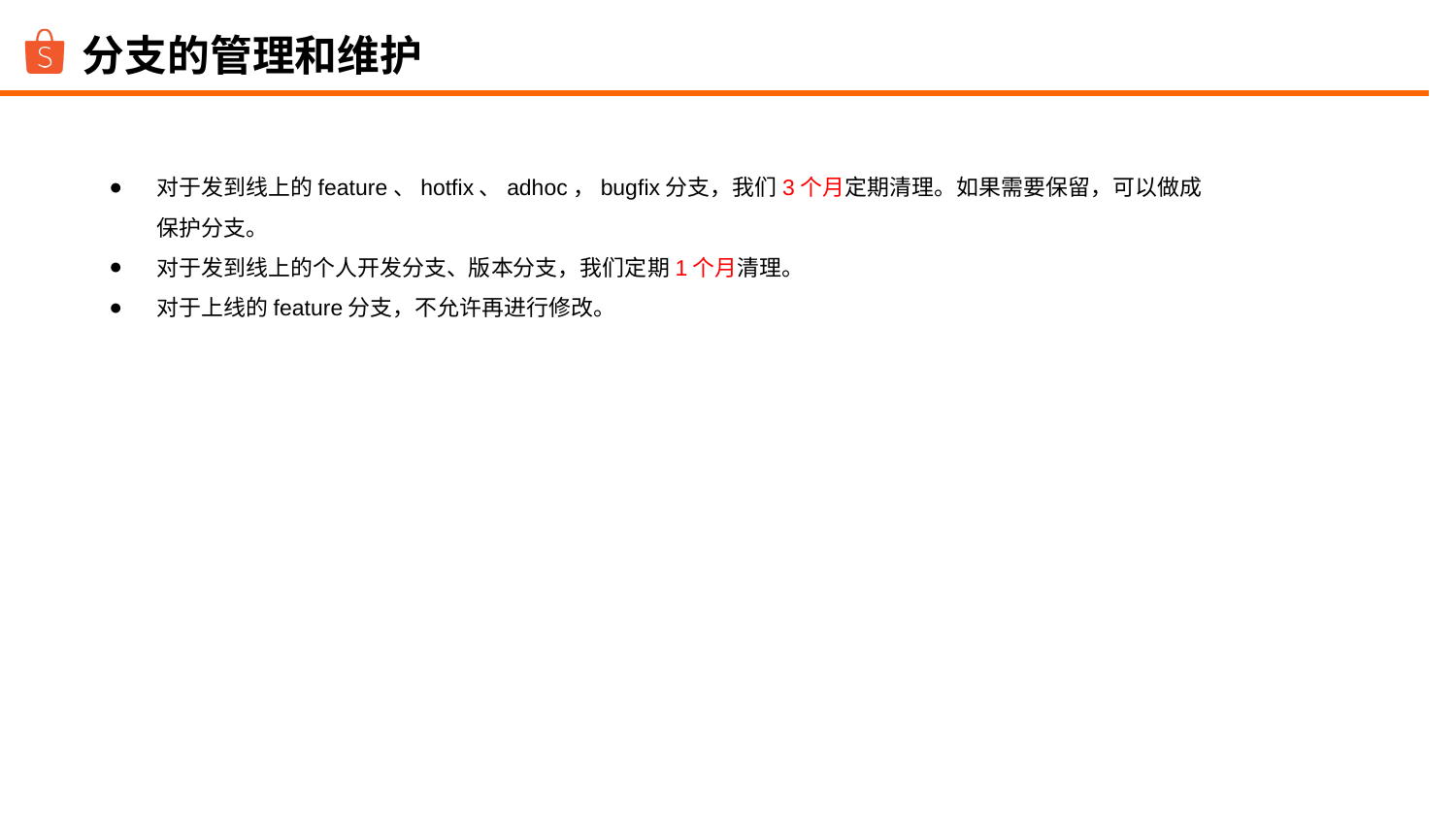

分支的管理和维护
对于发到线上的feature、hotfix、adhoc，bugfix分支，我们3个月定期清理。如果需要保留，可以做成保护分支。
对于发到线上的个人开发分支、版本分支，我们定期1个月清理。
对于上线的feature分支，不允许再进行修改。